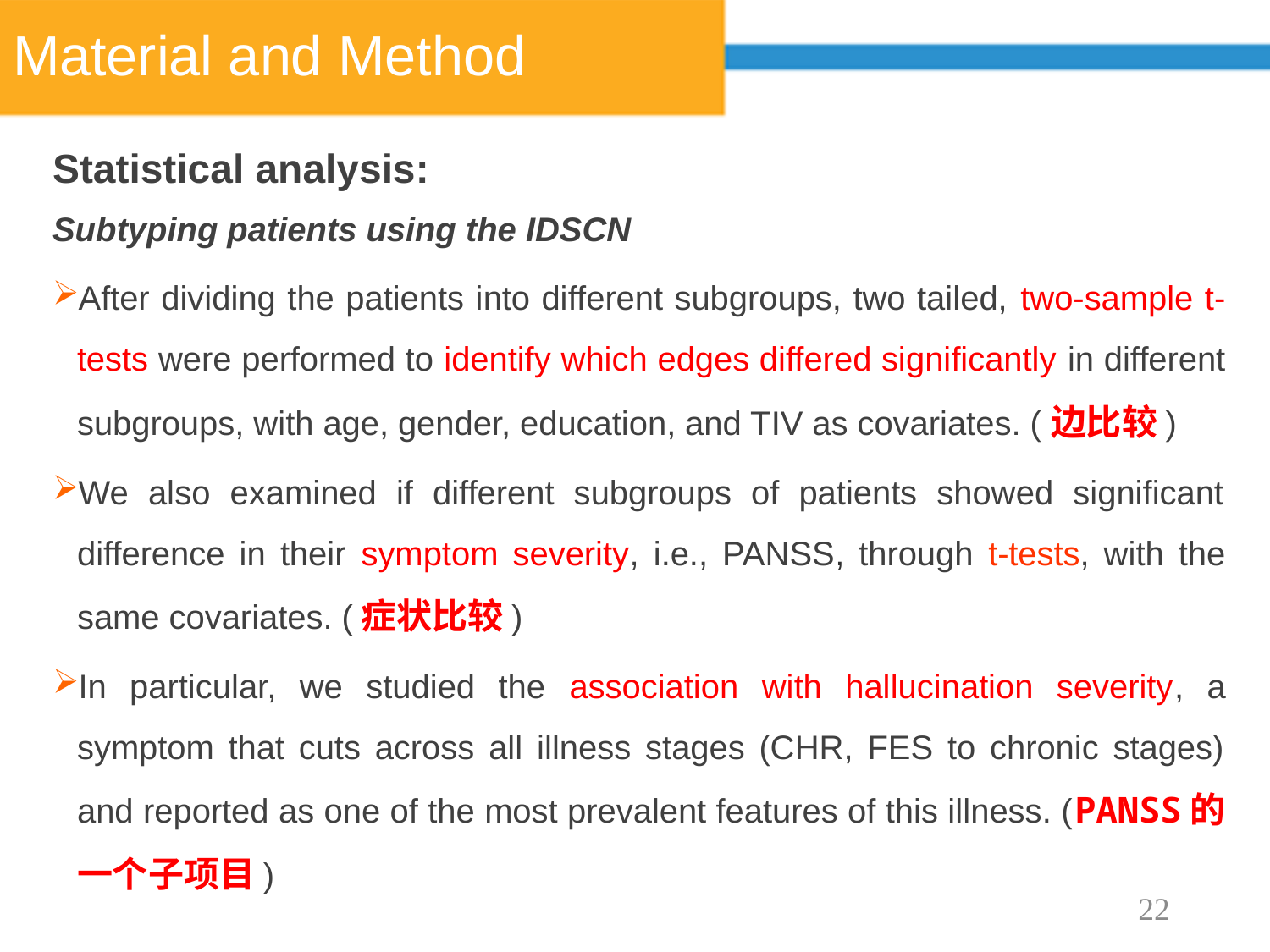

# Material and Method
Statistical analysis:
Subtyping patients using the IDSCN
After dividing the patients into different subgroups, two tailed, two-sample t-tests were performed to identify which edges differed significantly in different subgroups, with age, gender, education, and TIV as covariates. (边比较)
We also examined if different subgroups of patients showed significant difference in their symptom severity, i.e., PANSS, through t-tests, with the same covariates. (症状比较)
In particular, we studied the association with hallucination severity, a symptom that cuts across all illness stages (CHR, FES to chronic stages) and reported as one of the most prevalent features of this illness. (PANSS的一个子项目)
22